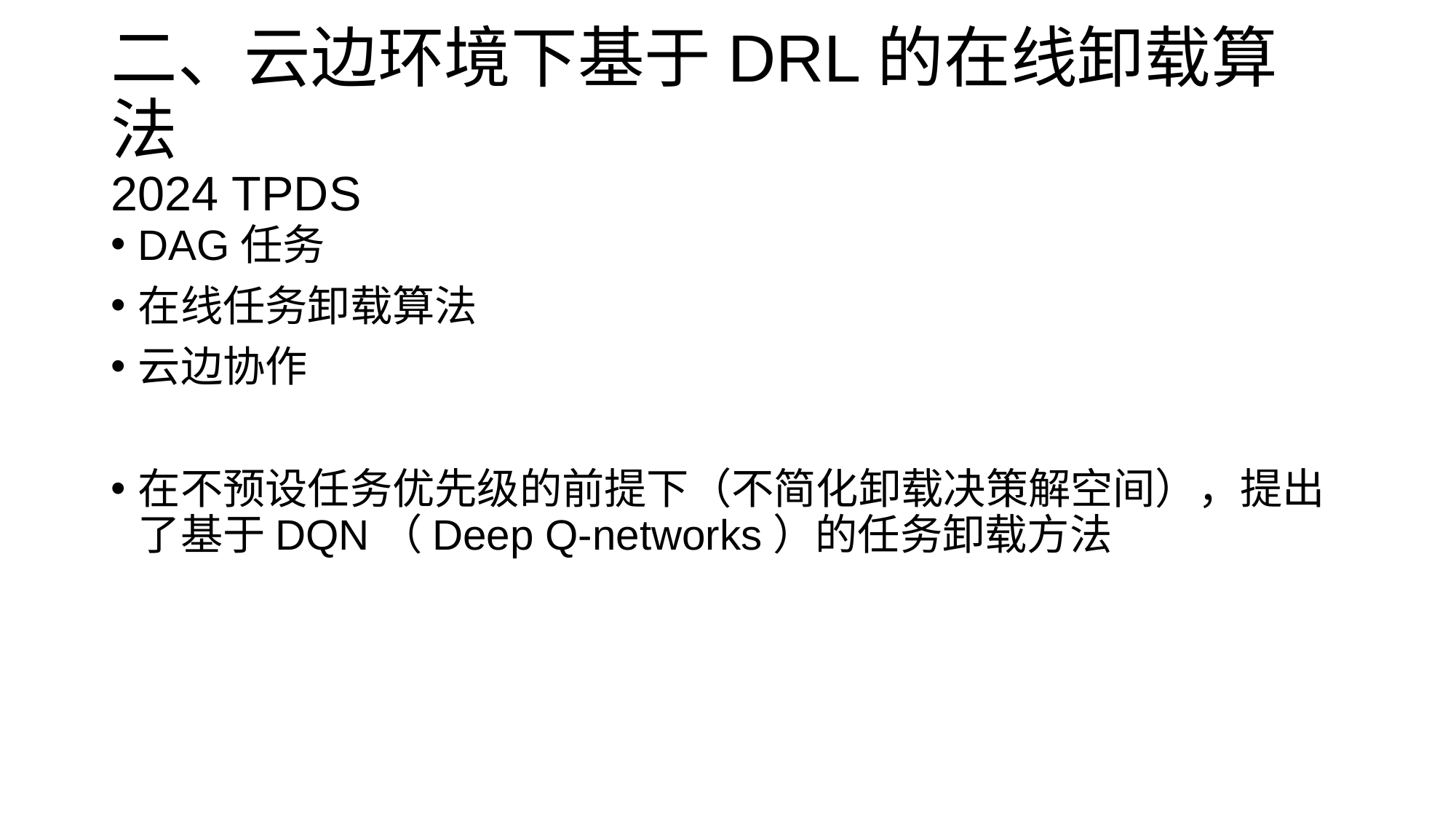

# 二、云边环境下基于DRL的在线卸载算法 2024 TPDS
DAG任务
在线任务卸载算法
云边协作

在不预设任务优先级的前提下（不简化卸载决策解空间），提出了基于DQN（Deep Q-networks）的任务卸载方法